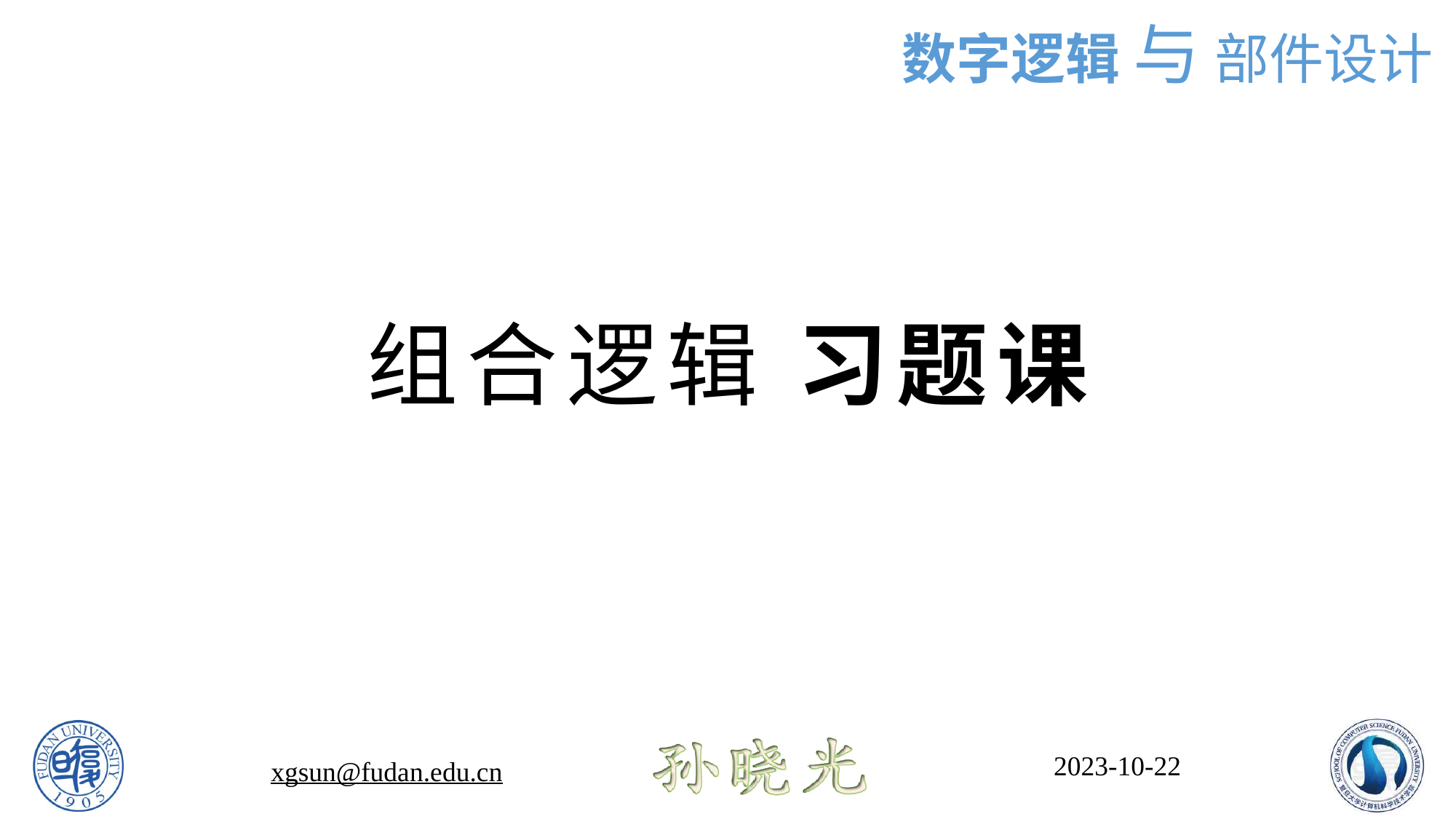

数字逻辑 与 部件设计
# 组合逻辑 习题课
2023-10-22